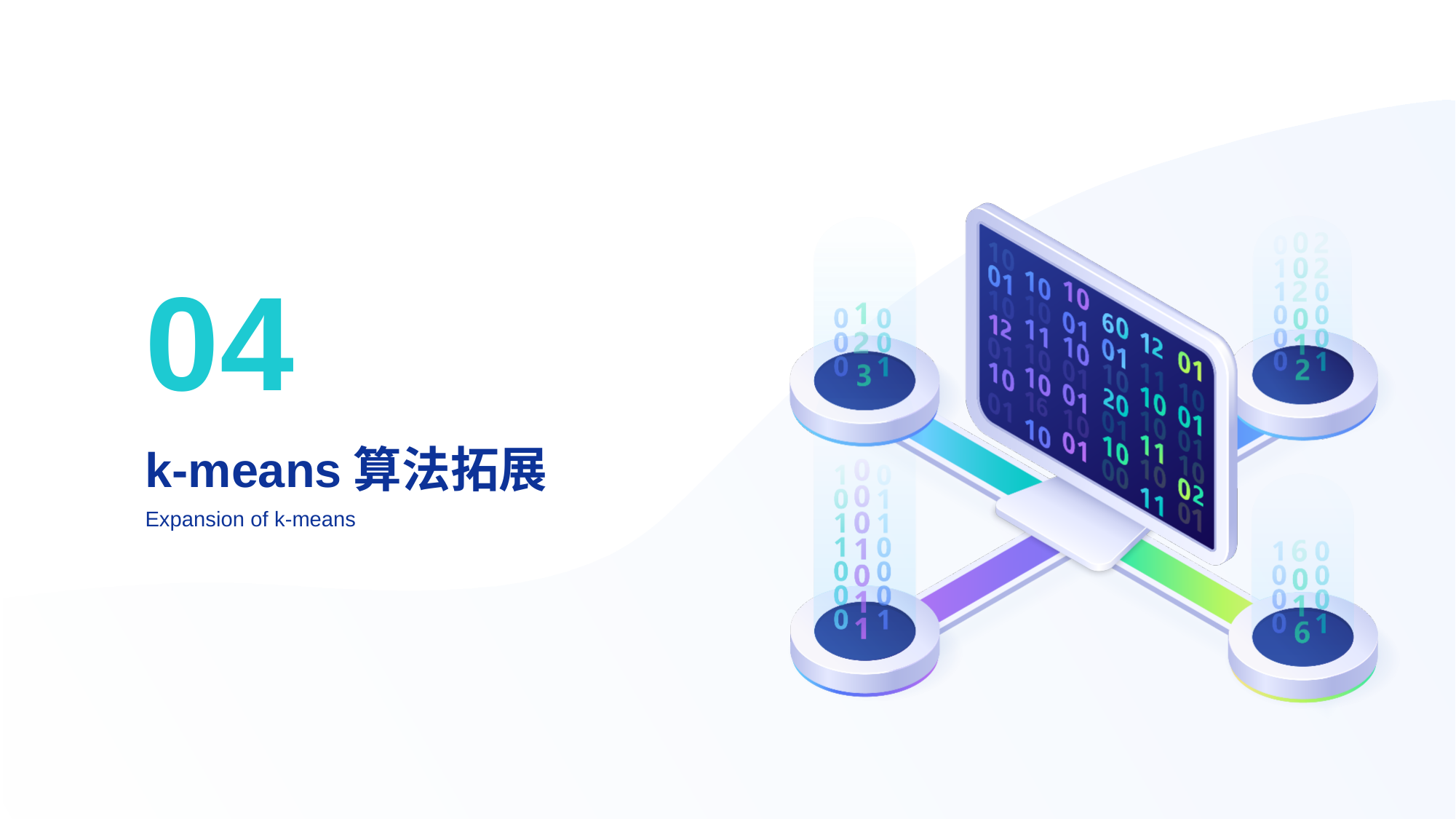

0 4
# k-means算法拓展
Expansion of k-means